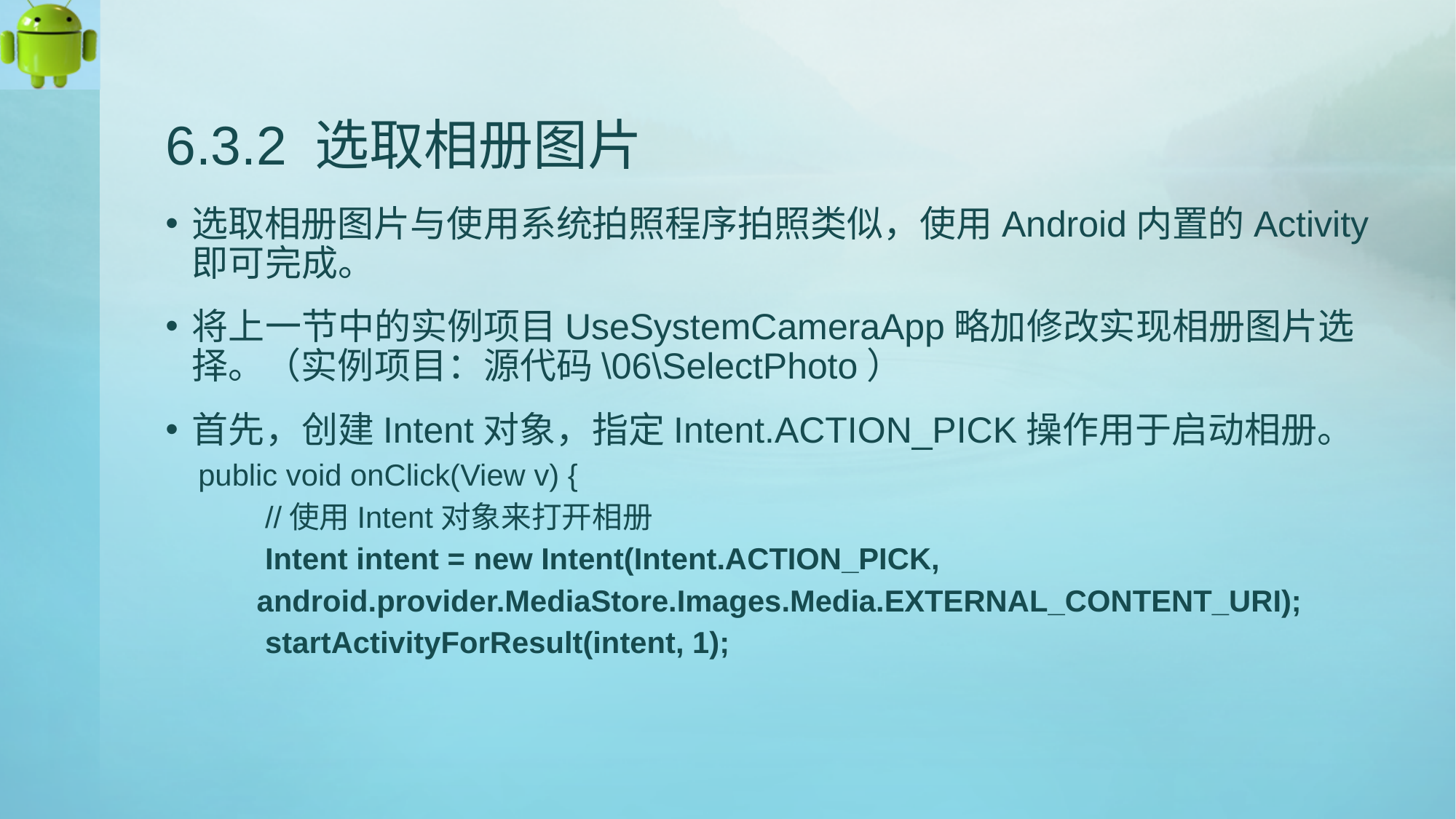

# 6.3.2 选取相册图片
选取相册图片与使用系统拍照程序拍照类似，使用Android内置的Activity即可完成。
将上一节中的实例项目UseSystemCameraApp略加修改实现相册图片选择。（实例项目：源代码\06\SelectPhoto）
首先，创建Intent对象，指定Intent.ACTION_PICK操作用于启动相册。
public void onClick(View v) {
        //使用Intent对象来打开相册
        Intent intent = new Intent(Intent.ACTION_PICK,
       android.provider.MediaStore.Images.Media.EXTERNAL_CONTENT_URI);
        startActivityForResult(intent, 1);